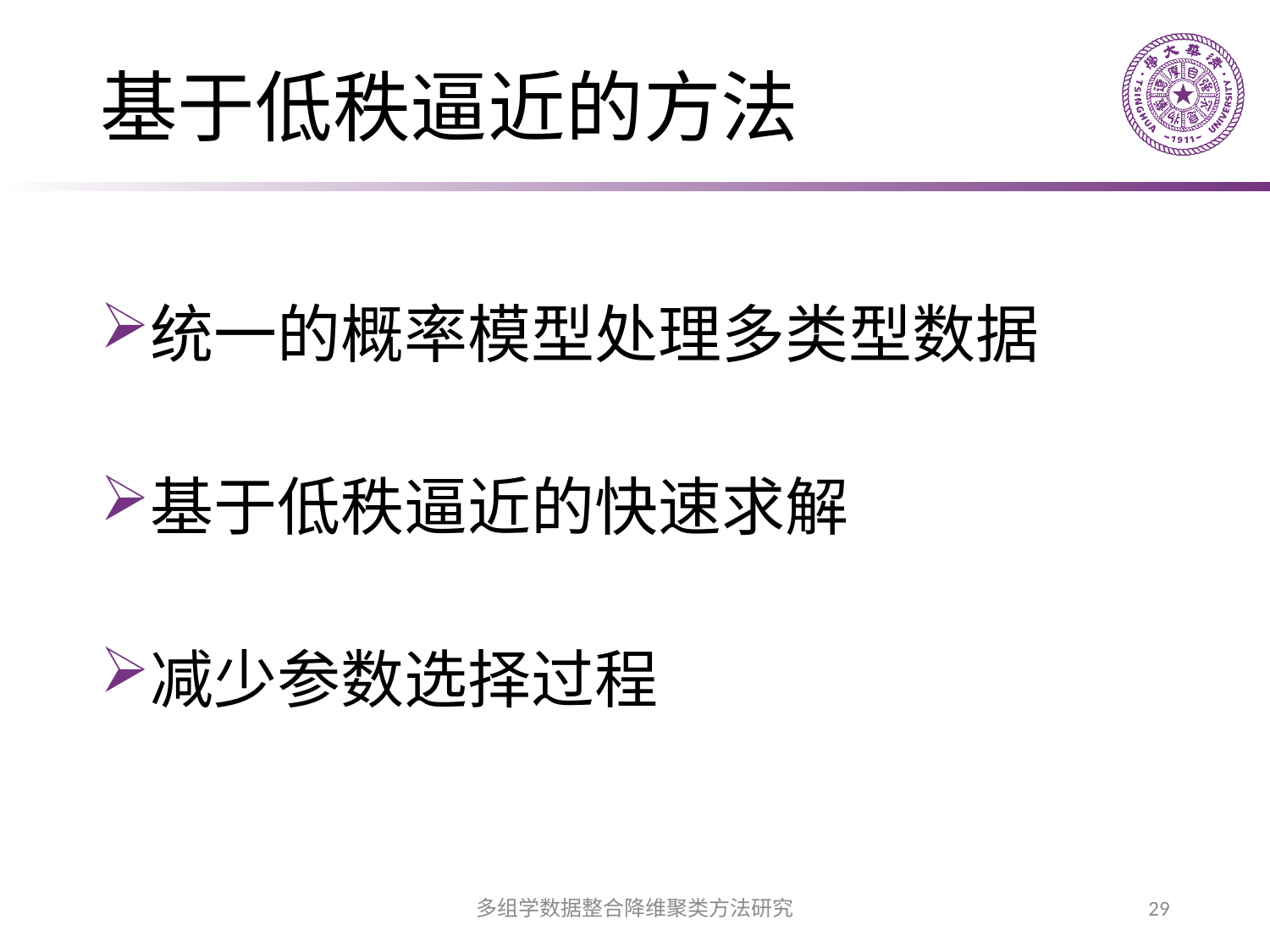

# 基于低秩逼近的方法

统一的概率模型处理多类型数据

基于低秩逼近的快速求解

减少参数选择过程
多组学数据整合降维聚类方法研究
29